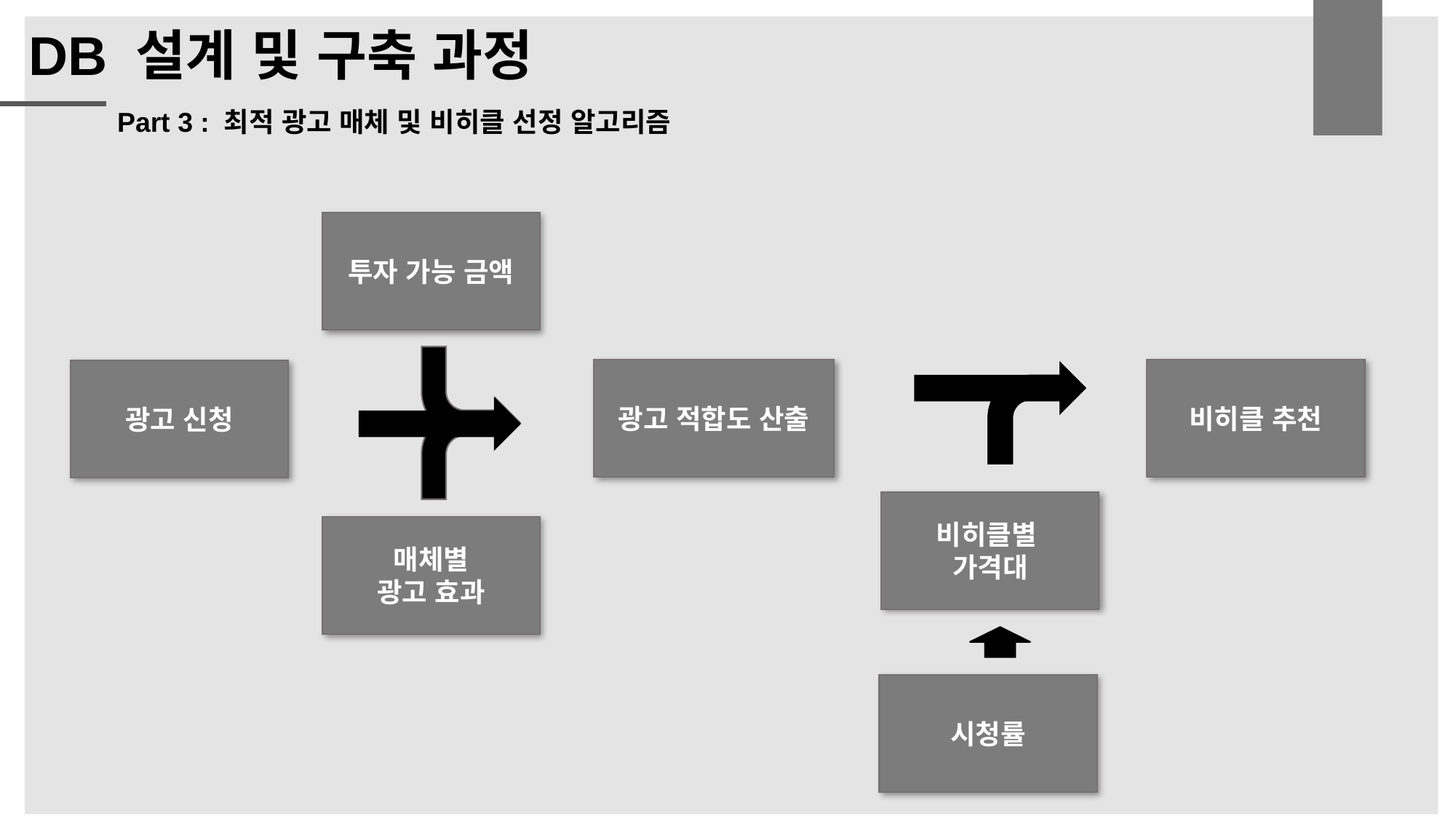

DB 설계 및 구축 과정

Part 3 : 최적 광고 매체 및 비히클 선정 알고리즘
투자 가능 금액

광고 적합도 산출
비히클 추천
광고 신청

비히클별
가격대
매체별
광고 효과

시청률